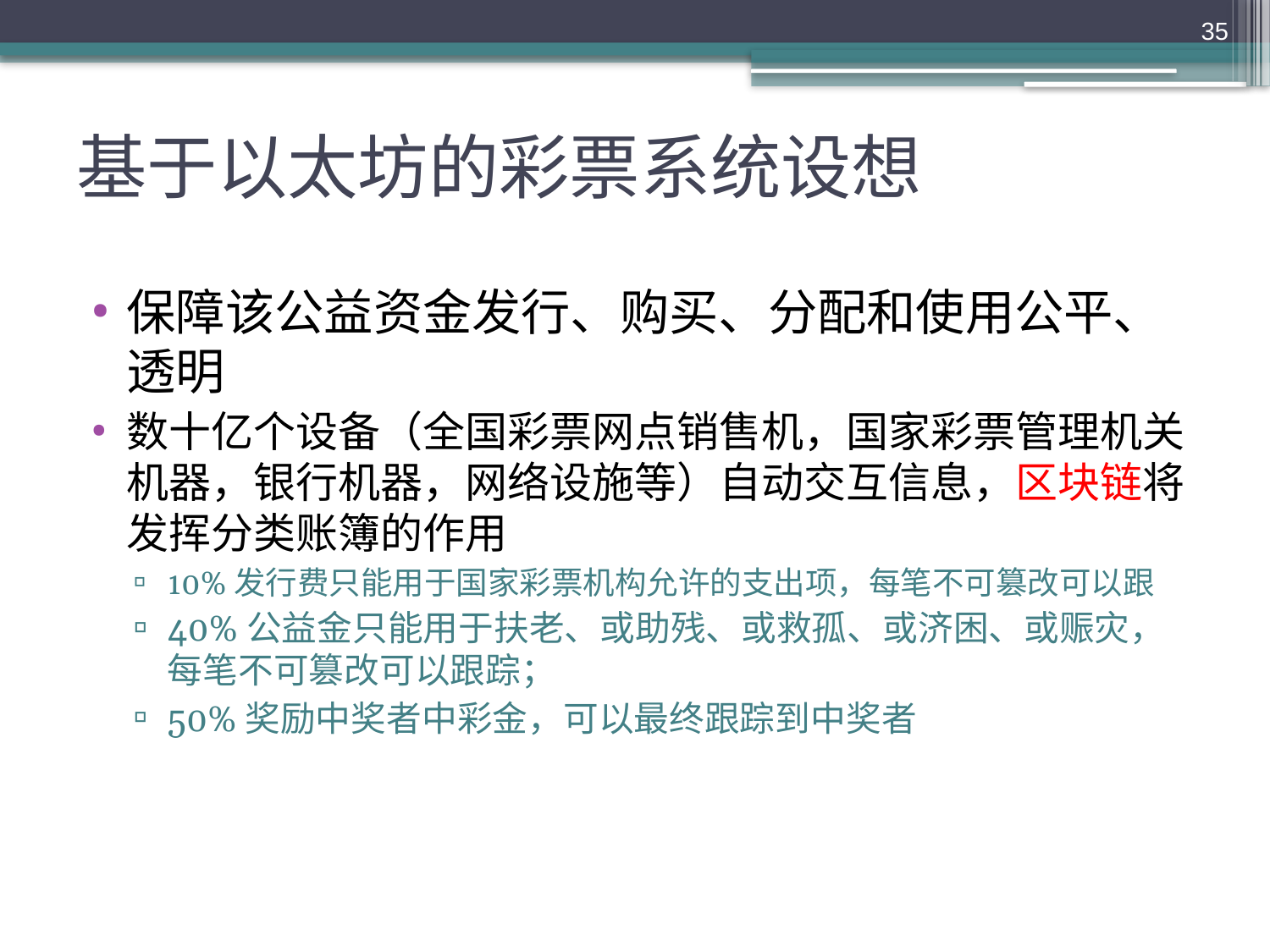

35

# 基于以太坊的彩票系统设想
保障该公益资金发行、购买、分配和使用公平、透明
数十亿个设备（全国彩票网点销售机，国家彩票管理机关机器，银行机器，网络设施等）自动交互信息，区块链将发挥分类账簿的作用
10%发行费只能用于国家彩票机构允许的支出项，每笔不可篡改可以跟
40%公益金只能用于扶老、或助残、或救孤、或济困、或赈灾，每笔不可篡改可以跟踪；
50%奖励中奖者中彩金，可以最终跟踪到中奖者